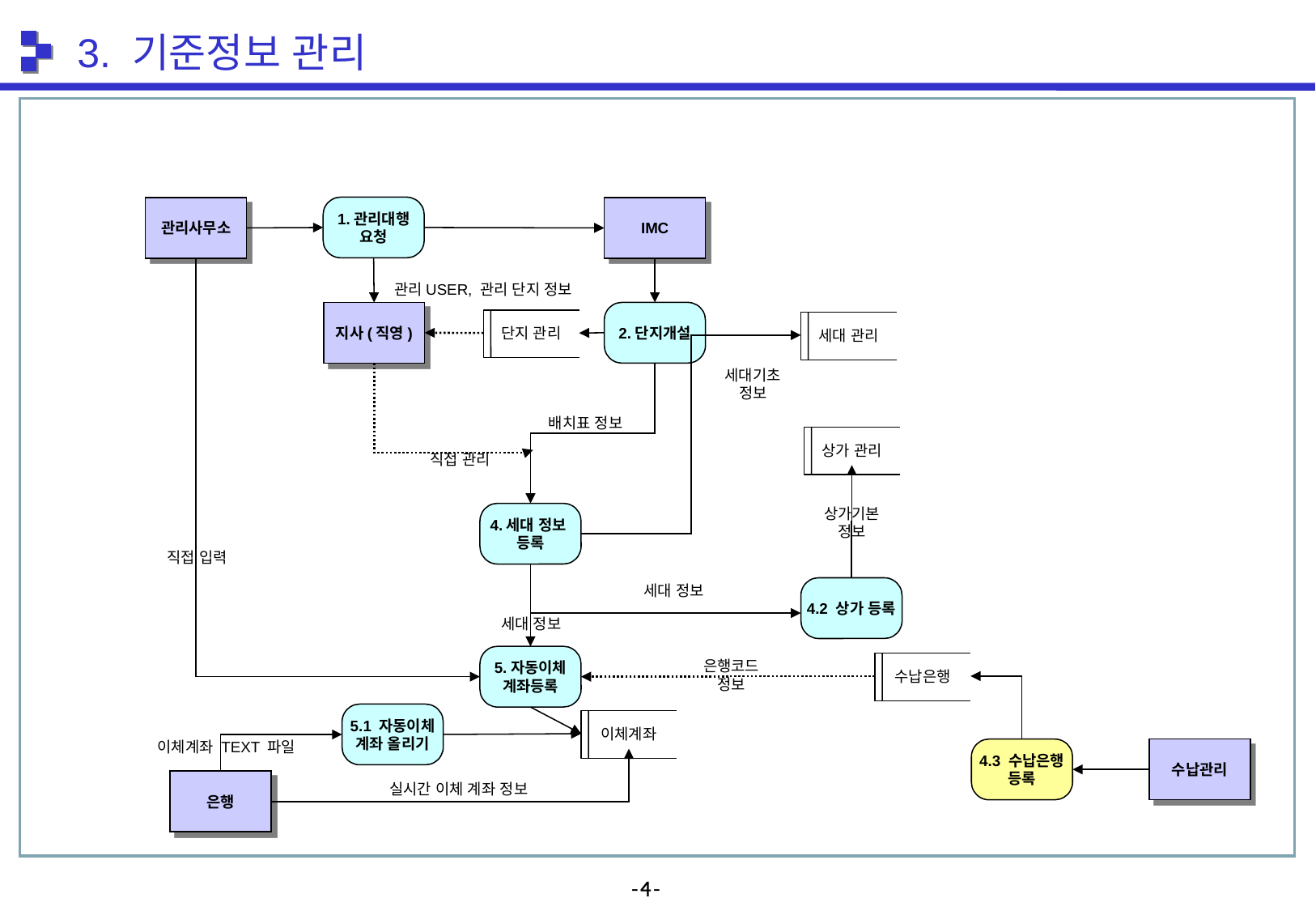

3. 기준정보 관리

1.관리대행
요청
관리사무소
IMC
관리USER, 관리 단지 정보
지사(직영)
2.단지개설

단지 관리

세대 관리

세대기초
정보
배치표 정보

상가 관리

 직접 관리
상가기본
정보
4.세대 정보
등록
직접 입력
세대 정보
4.2 상가 등록
세대 정보
5.자동이체
계좌등록
은행코드
정보

수납은행

5.1 자동이체
계좌 올리기

이체계좌

이체계좌 TEXT 파일
4.3 수납은행
등록
수납관리
은행
실시간 이체 계좌 정보